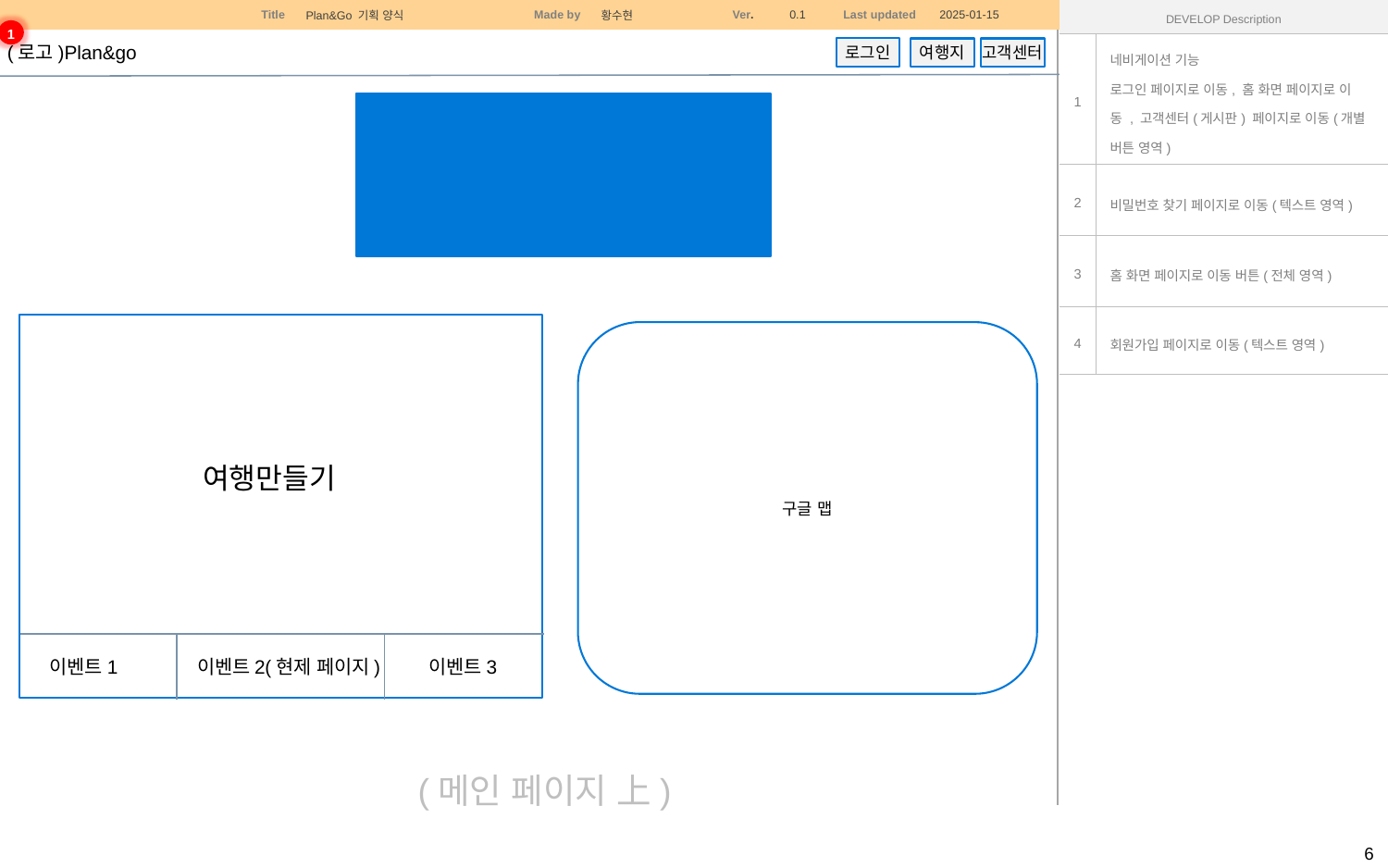

| DEVELOP Description |  |
| --- | --- |
| 1 | 네비게이션 기능 로그인 페이지로 이동, 홈 화면 페이지로 이동 , 고객센터(게시판) 페이지로 이동(개별 버튼 영역) |
| 2 | 비밀번호 찾기 페이지로 이동(텍스트 영역) |
| 3 | 홈 화면 페이지로 이동 버튼(전체 영역) |
| 4 | 회원가입 페이지로 이동(텍스트 영역) |
1

(로고)Plan&go
로그인
여행지
고객센터

여행만들기
이벤트2(현제 페이지)
이벤트3
이벤트1
구글 맵
(메인 페이지 上)